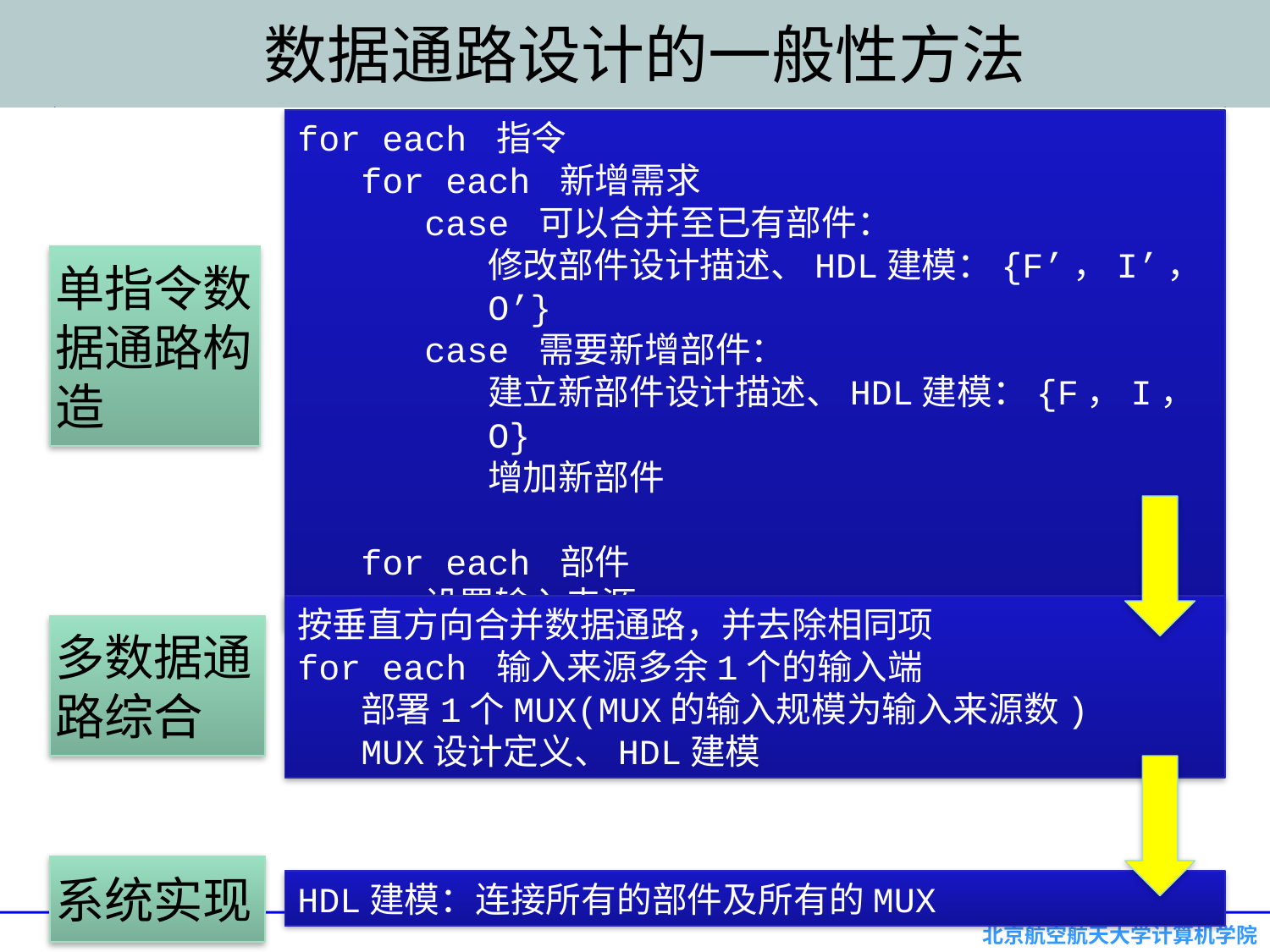

# 数据通路设计的一般性方法
for each 指令
for each 新增需求
case 可以合并至已有部件：
修改部件设计描述、HDL建模：{F’，I’，O’}
case 需要新增部件：
建立新部件设计描述、HDL建模：{F，I，O}
增加新部件

for each 部件
设置输入来源
单指令数据通路构造

按垂直方向合并数据通路，并去除相同项
for each 输入来源多余1个的输入端
部署1个MUX(MUX的输入规模为输入来源数)
MUX设计定义、HDL建模
多数据通路综合

系统实现
HDL建模：连接所有的部件及所有的MUX